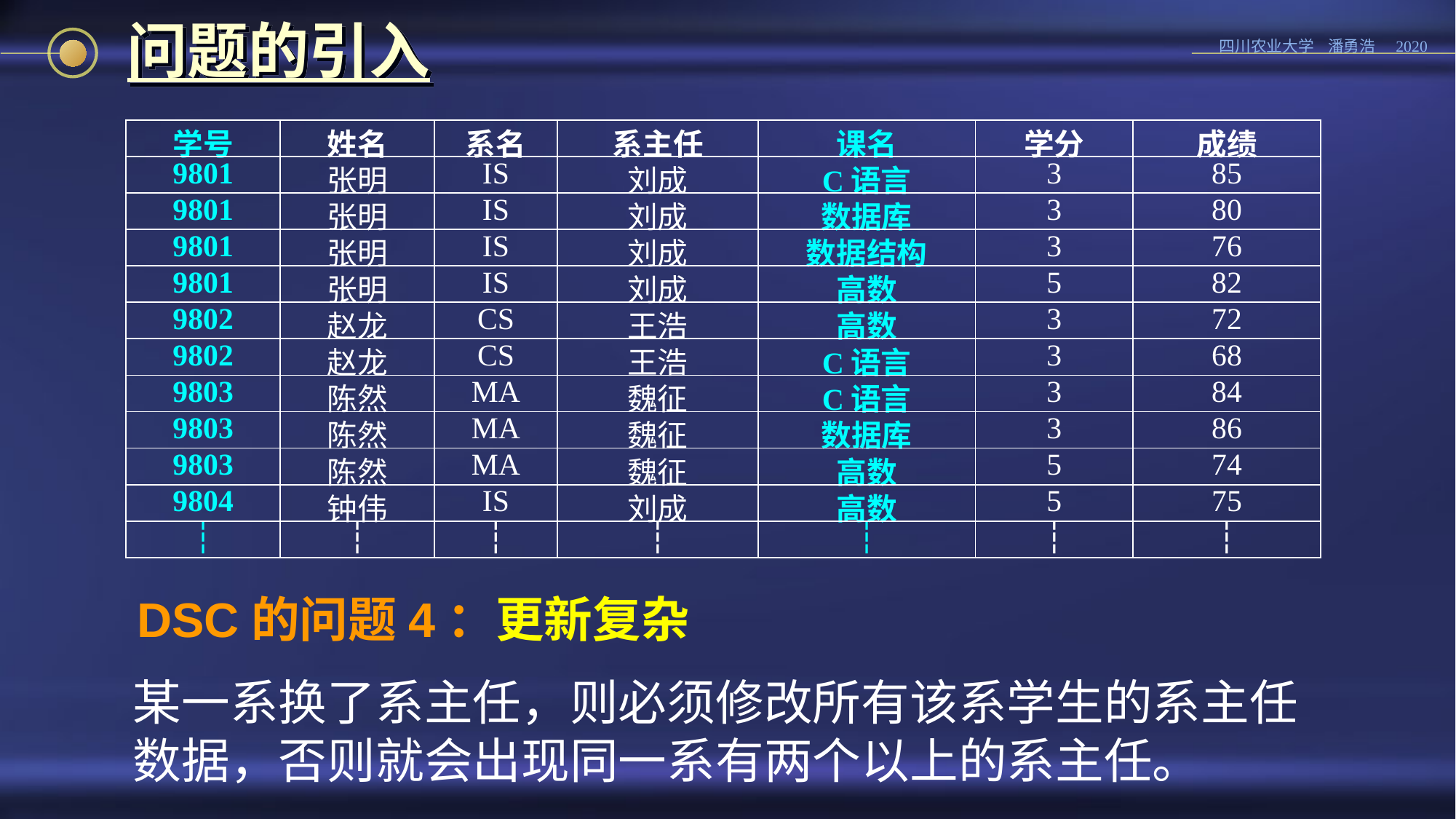

问题的引入
| 学号 | 姓名 | 系名 | 系主任 | 课名 | 学分 | 成绩 |
| --- | --- | --- | --- | --- | --- | --- |
| 9801 | 张明 | IS | 刘成 | C语言 | 3 | 85 |
| 9801 | 张明 | IS | 刘成 | 数据库 | 3 | 80 |
| 9801 | 张明 | IS | 刘成 | 数据结构 | 3 | 76 |
| 9801 | 张明 | IS | 刘成 | 高数 | 5 | 82 |
| 9802 | 赵龙 | CS | 王浩 | 高数 | 3 | 72 |
| 9802 | 赵龙 | CS | 王浩 | C语言 | 3 | 68 |
| 9803 | 陈然 | MA | 魏征 | C语言 | 3 | 84 |
| 9803 | 陈然 | MA | 魏征 | 数据库 | 3 | 86 |
| 9803 | 陈然 | MA | 魏征 | 高数 | 5 | 74 |
| 9804 | 钟伟 | IS | 刘成 | 高数 | 5 | 75 |
| ┆ | ┆ | ┆ | ┆ | ┆ | ┆ | ┆ |
# DSC的问题4：更新复杂
某一系换了系主任，则必须修改所有该系学生的系主任数据，否则就会出现同一系有两个以上的系主任。